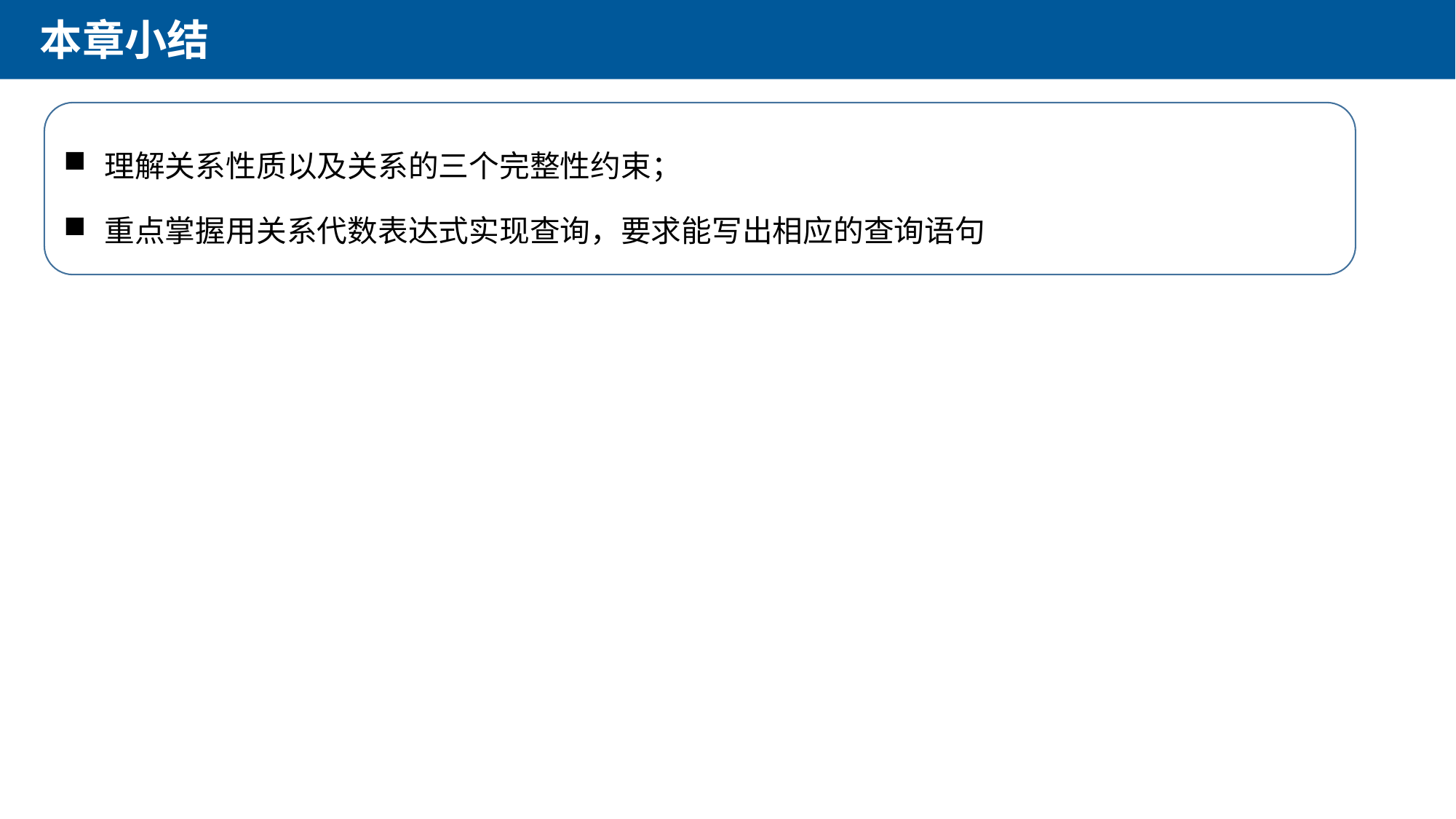

本章小结
理解关系性质以及关系的三个完整性约束；
重点掌握用关系代数表达式实现查询，要求能写出相应的查询语句